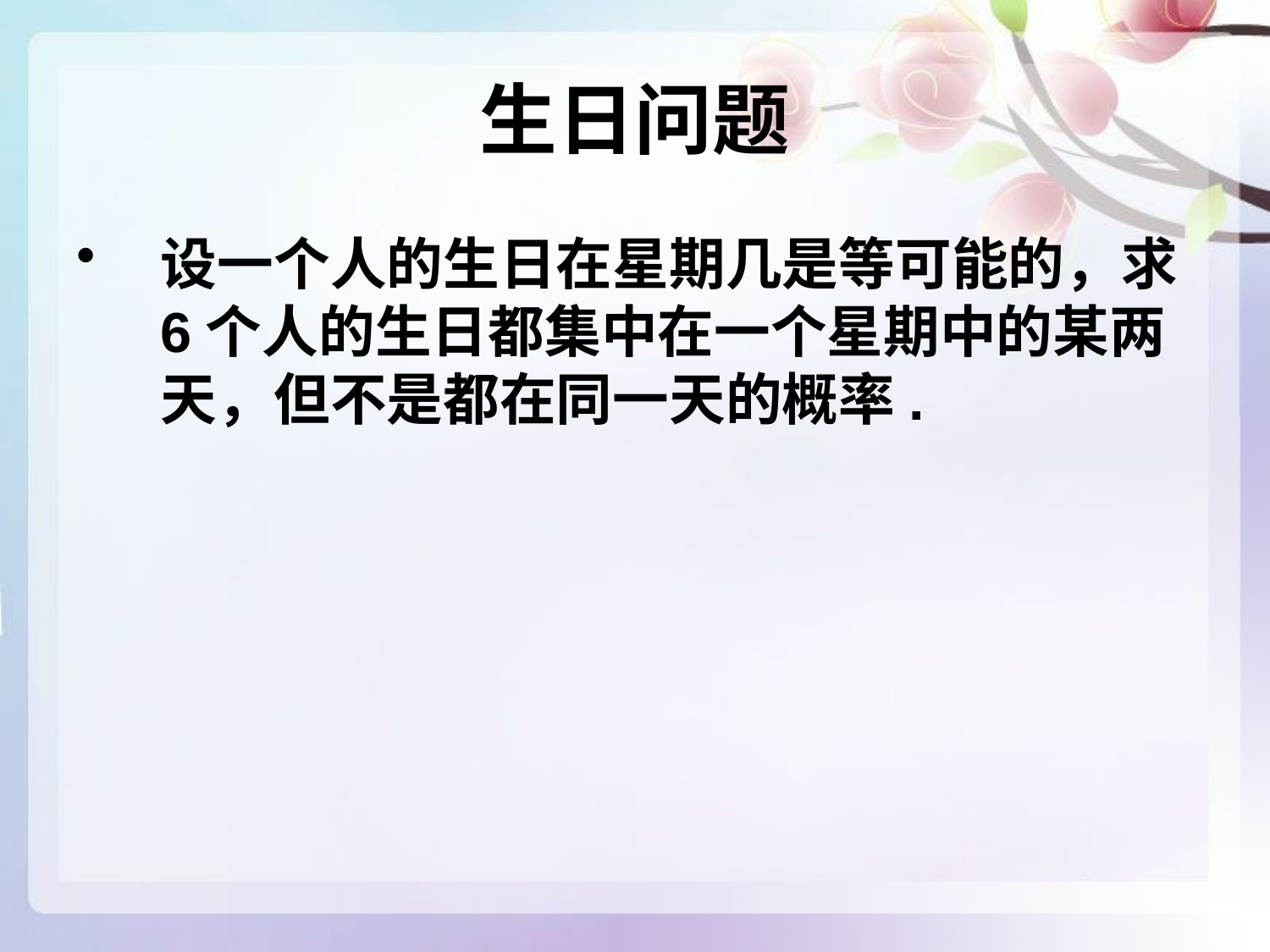

# 生日问题
设一个人的生日在星期几是等可能的，求6个人的生日都集中在一个星期中的某两天，但不是都在同一天的概率.